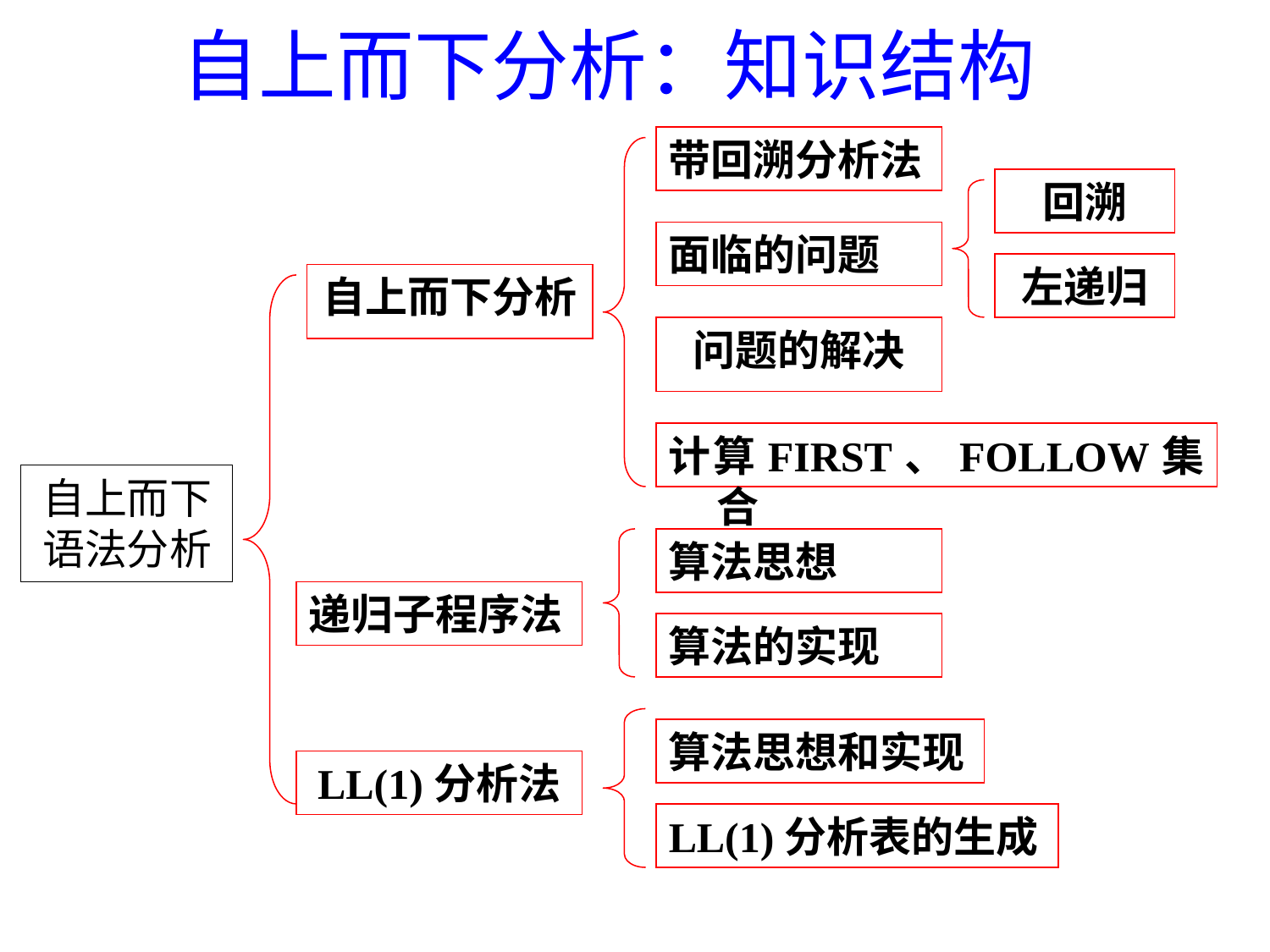

# 自上而下分析：知识结构
带回溯分析法

面临的问题
问题的解决
计算FIRST、FOLLOW集合
回溯

左递归
自上而下分析

递归子程序法
LL(1)分析法
自上而下语法分析

算法思想
算法的实现

算法思想和实现
LL(1)分析表的生成